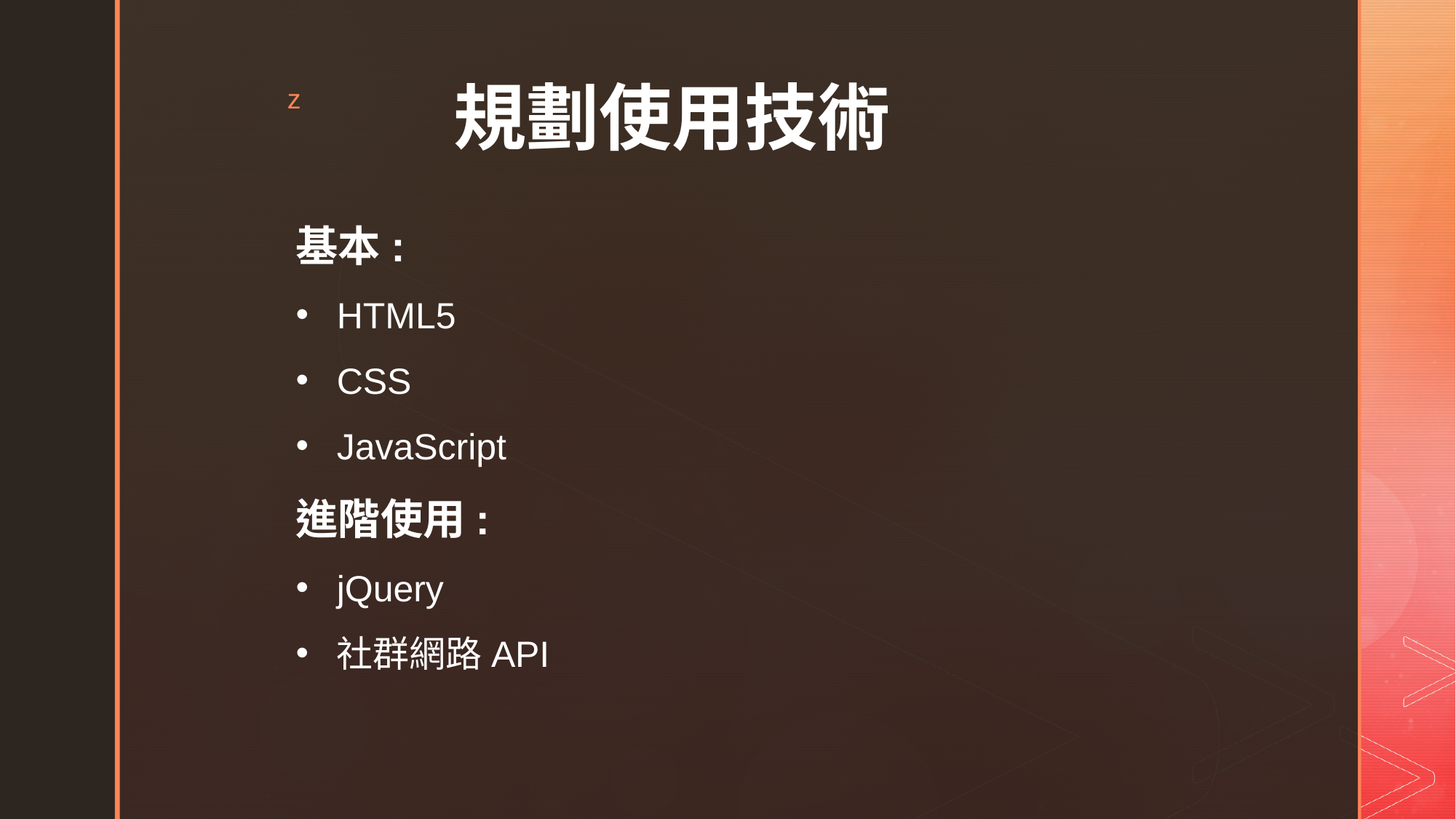

# 規劃使用技術
基本:
HTML5
CSS
JavaScript
進階使用:
jQuery
社群網路API